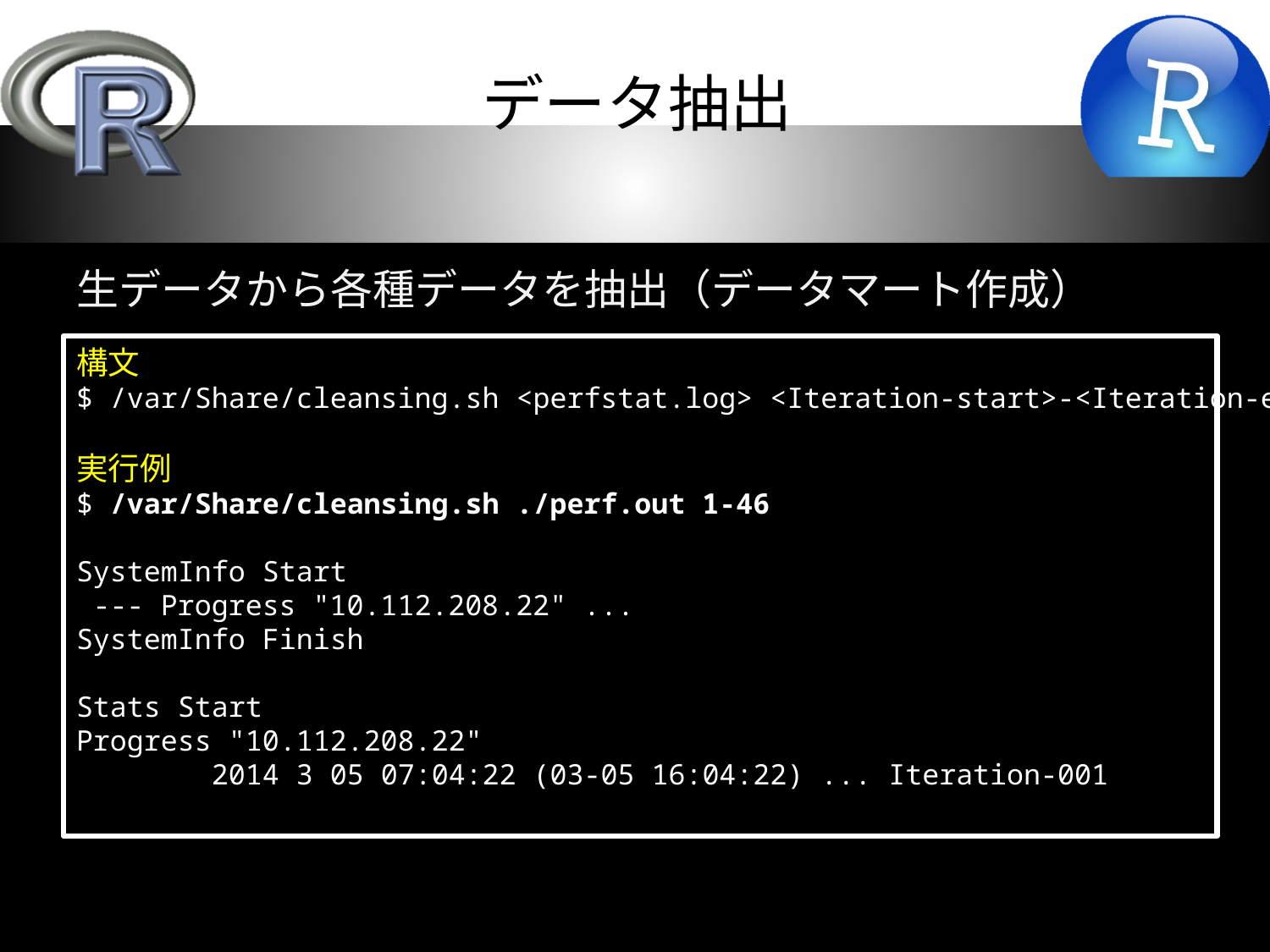

# データ抽出
生データから各種データを抽出（データマート作成）
構文
$ /var/Share/cleansing.sh <perfstat.log> <Iteration-start>-<Iteration-end>

実行例
$ /var/Share/cleansing.sh ./perf.out 1-46

SystemInfo Start
 --- Progress "10.112.208.22" ...
SystemInfo Finish

Stats Start
Progress "10.112.208.22"
        2014 3 05 07:04:22 (03-05 16:04:22) ... Iteration-001